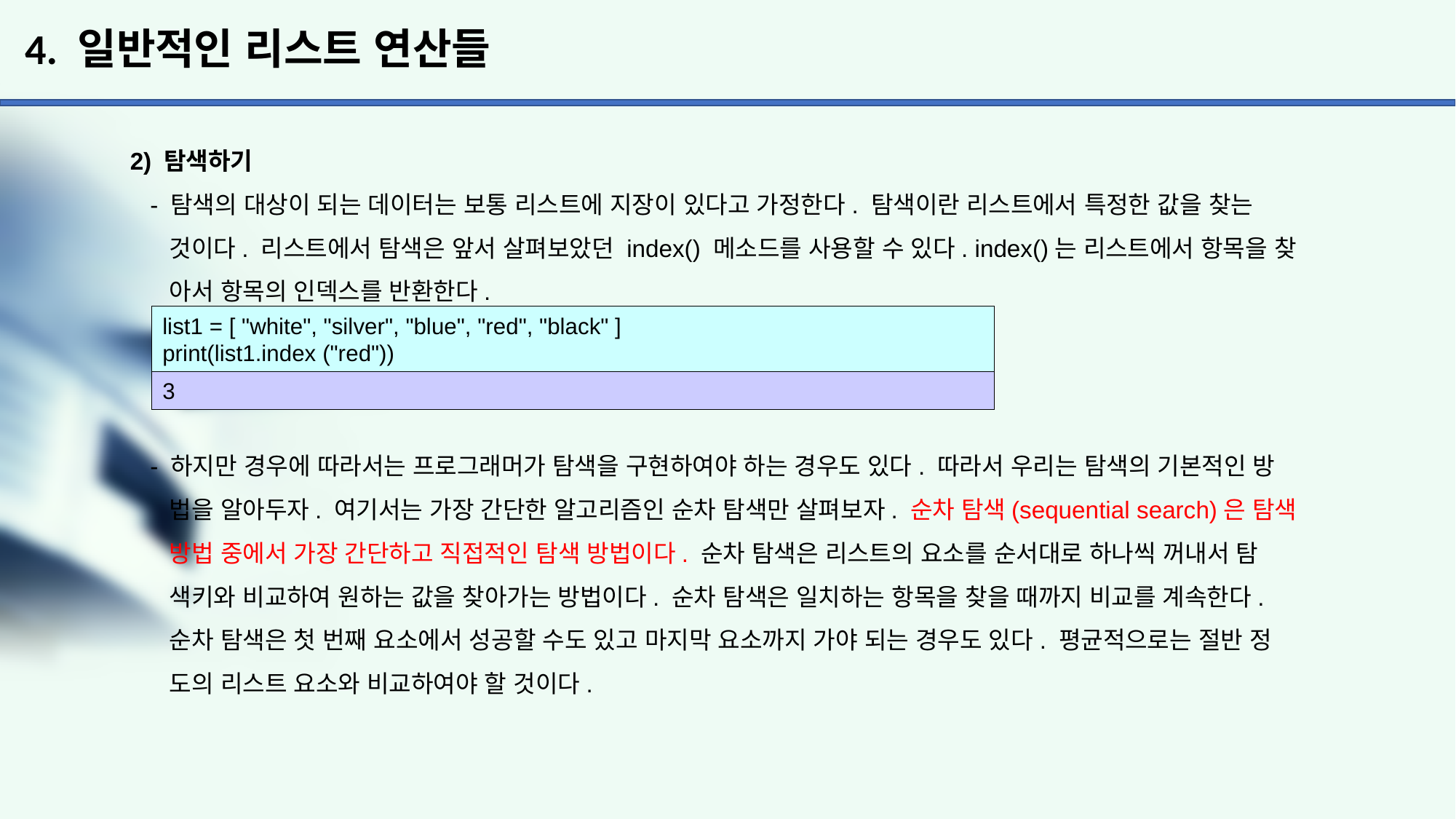

# 4. 일반적인 리스트 연산들
2) 탐색하기
   - 탐색의 대상이 되는 데이터는 보통 리스트에 지장이 있다고 가정한다. 탐색이란 리스트에서 특정한 값을 찾는
     것이다. 리스트에서 탐색은 앞서 살펴보았던 index() 메소드를 사용할 수 있다. index()는 리스트에서 항목을 찾
     아서 항목의 인덱스를 반환한다.

   - 하지만 경우에 따라서는 프로그래머가 탐색을 구현하여야 하는 경우도 있다. 따라서 우리는 탐색의 기본적인 방
     법을 알아두자. 여기서는 가장 간단한 알고리즘인 순차 탐색만 살펴보자. 순차 탐색(sequential search)은 탐색
     방법 중에서 가장 간단하고 직접적인 탐색 방법이다. 순차 탐색은 리스트의 요소를 순서대로 하나씩 꺼내서 탐
     색키와 비교하여 원하는 값을 찾아가는 방법이다. 순차 탐색은 일치하는 항목을 찾을 때까지 비교를 계속한다.
     순차 탐색은 첫 번째 요소에서 성공할 수도 있고 마지막 요소까지 가야 되는 경우도 있다. 평균적으로는 절반 정
     도의 리스트 요소와 비교하여야 할 것이다.

list1 = [ "white", "silver", "blue", "red", "black" ]
print(list1.index ("red"))
3